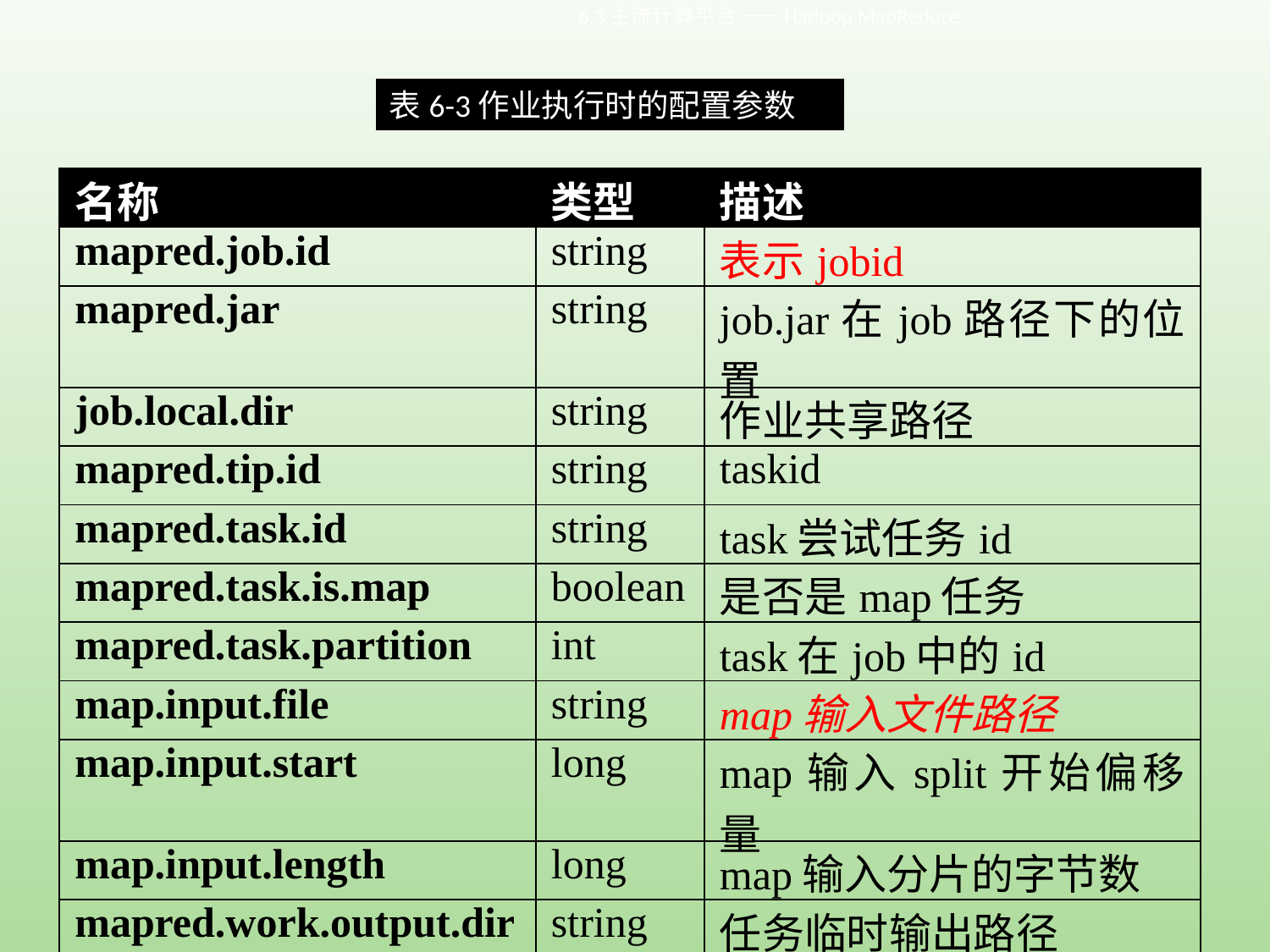

6.3主流计算平台——Hadoop MapReduce

表6-3作业执行时的配置参数
| 名称 | 类型 | 描述 |
| --- | --- | --- |
| mapred.job.id | string | 表示jobid |
| mapred.jar | string | job.jar在job路径下的位置 |
| job.local.dir | string | 作业共享路径 |
| mapred.tip.id | string | taskid |
| mapred.task.id | string | task尝试任务id |
| mapred.task.is.map | boolean | 是否是map任务 |
| mapred.task.partition | int | task在job中的id |
| map.input.file | string | map输入文件路径 |
| map.input.start | long | map输入split开始偏移量 |
| map.input.length | long | map输入分片的字节数 |
| mapred.work.output.dir | string | 任务临时输出路径 |